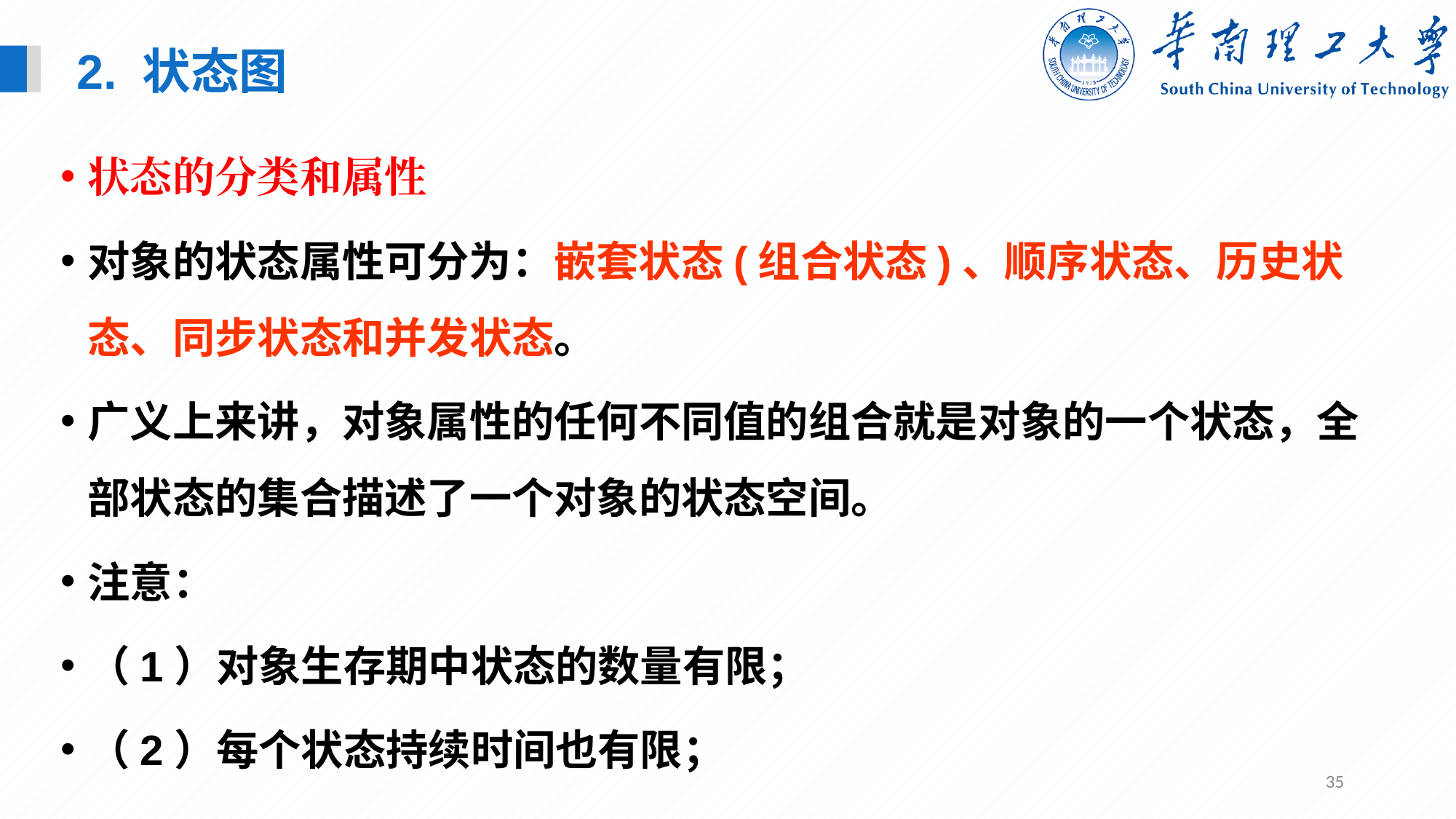

2. 状态图
状态的分类和属性
对象的状态属性可分为：嵌套状态(组合状态)、顺序状态、历史状态、同步状态和并发状态。
广义上来讲，对象属性的任何不同值的组合就是对象的一个状态，全部状态的集合描述了一个对象的状态空间。
注意：
（1）对象生存期中状态的数量有限；
（2）每个状态持续时间也有限；
35